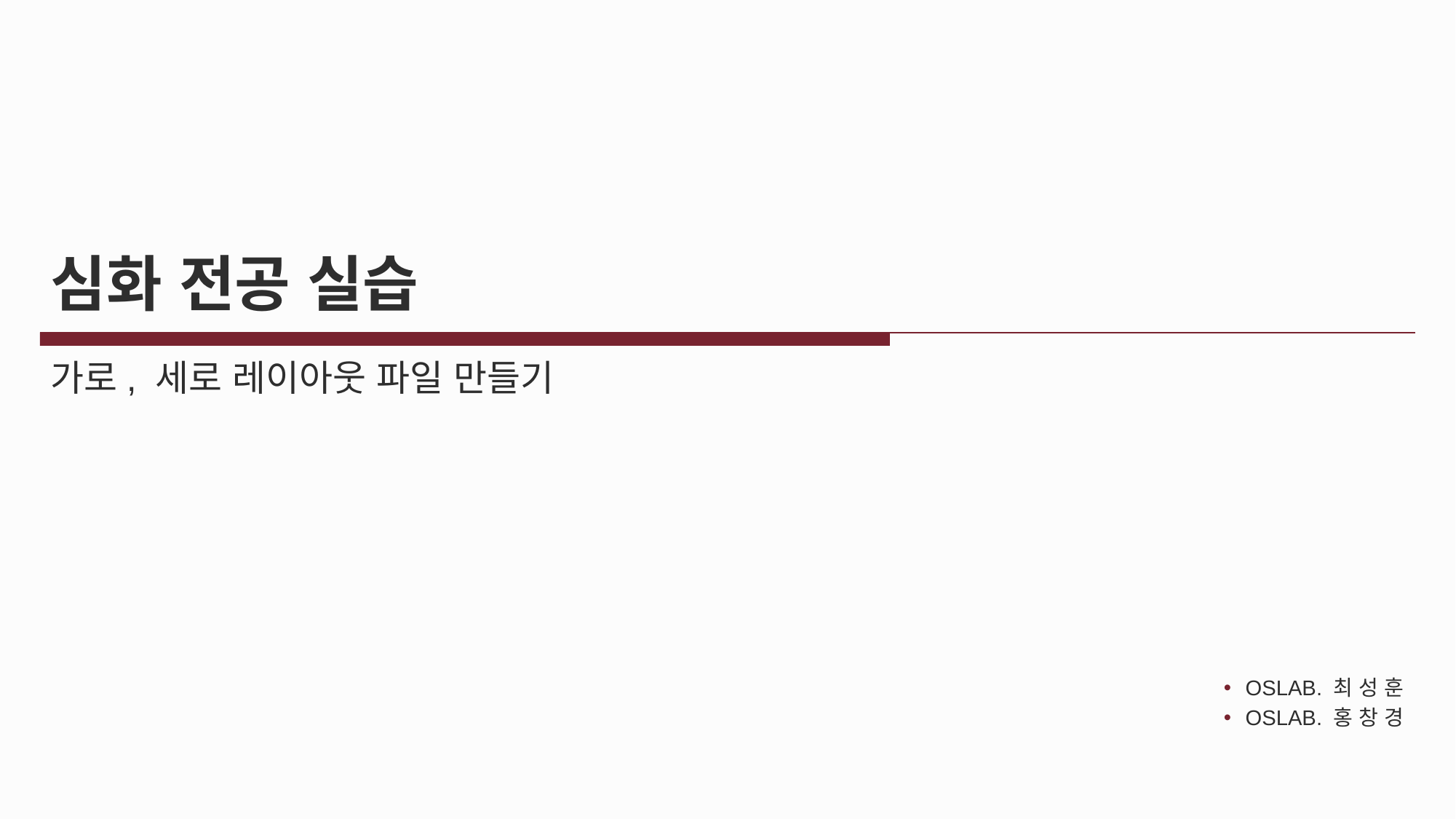

# 심화 전공 실습
가로, 세로 레이아웃 파일 만들기

OSLAB. 최 성 훈
OSLAB. 홍 창 경